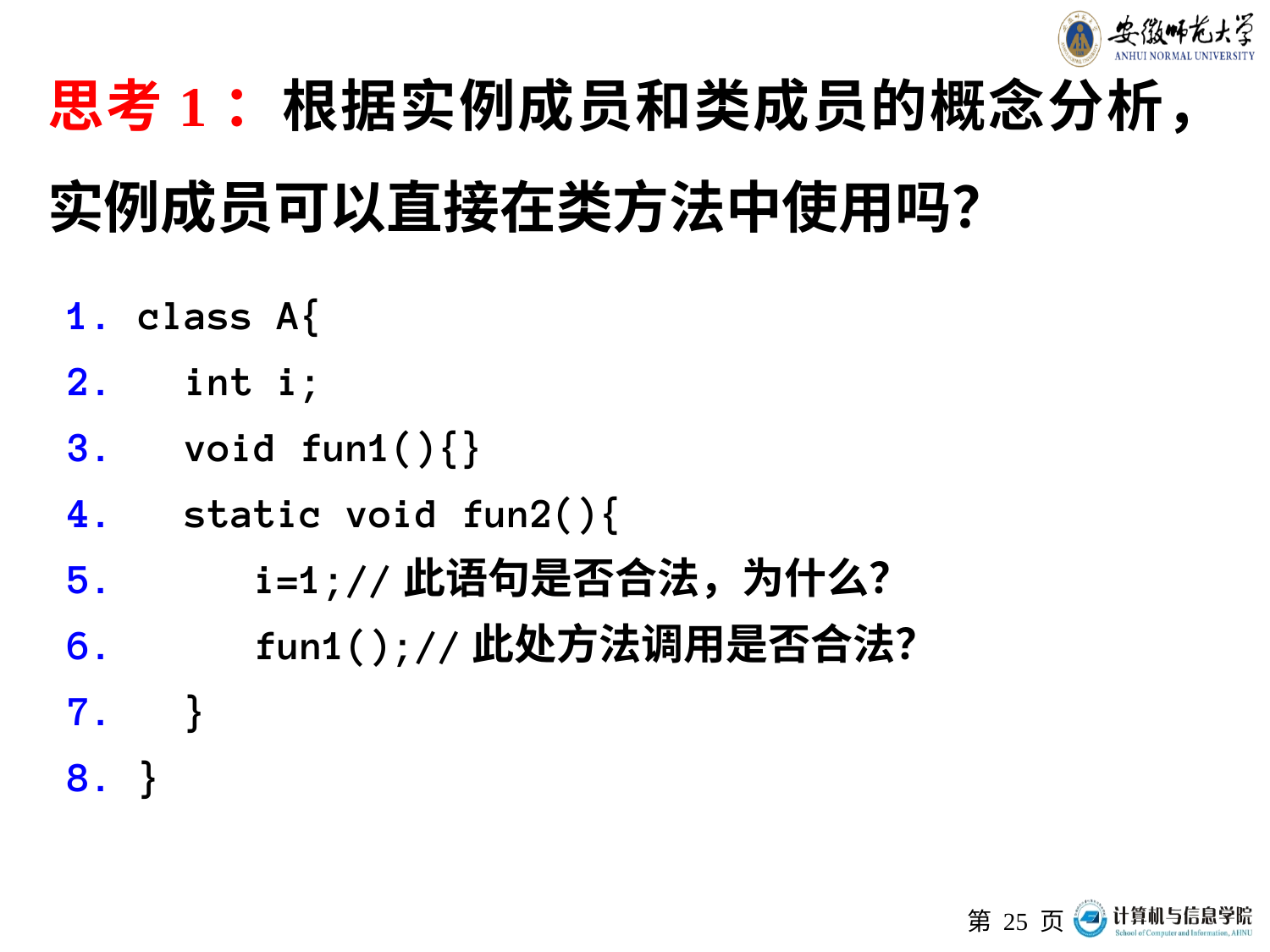

# 思考1：根据实例成员和类成员的概念分析，实例成员可以直接在类方法中使用吗？
class A{
  int i;
  void fun1(){}
  static void fun2(){
     i=1;//此语句是否合法，为什么？
     fun1();//此处方法调用是否合法？
  }
}
第 25 页